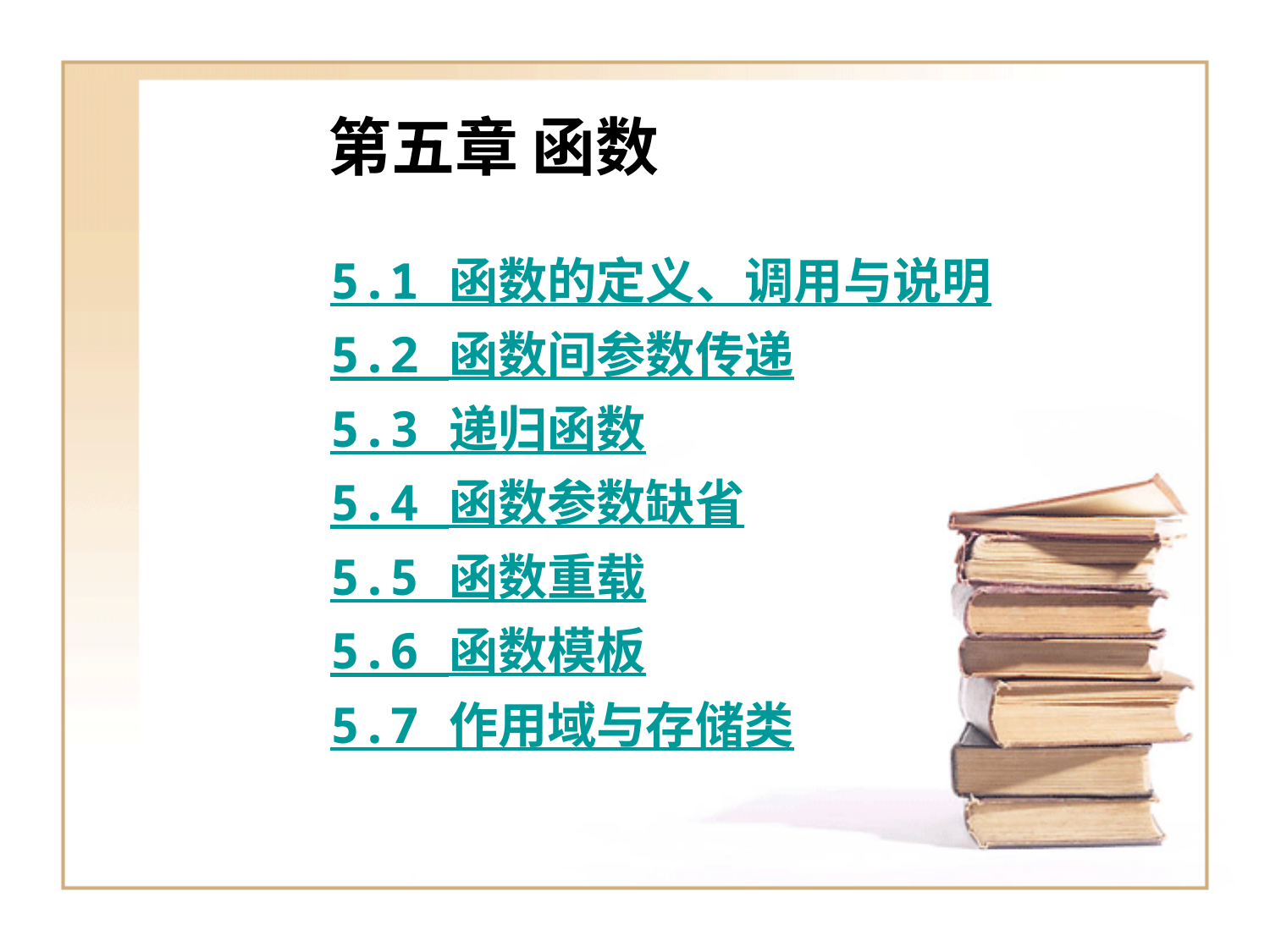

# 第五章 函数
5.1 函数的定义、调用与说明
5.2 函数间参数传递
5.3 递归函数
5.4 函数参数缺省
5.5 函数重载
5.6 函数模板
5.7 作用域与存储类